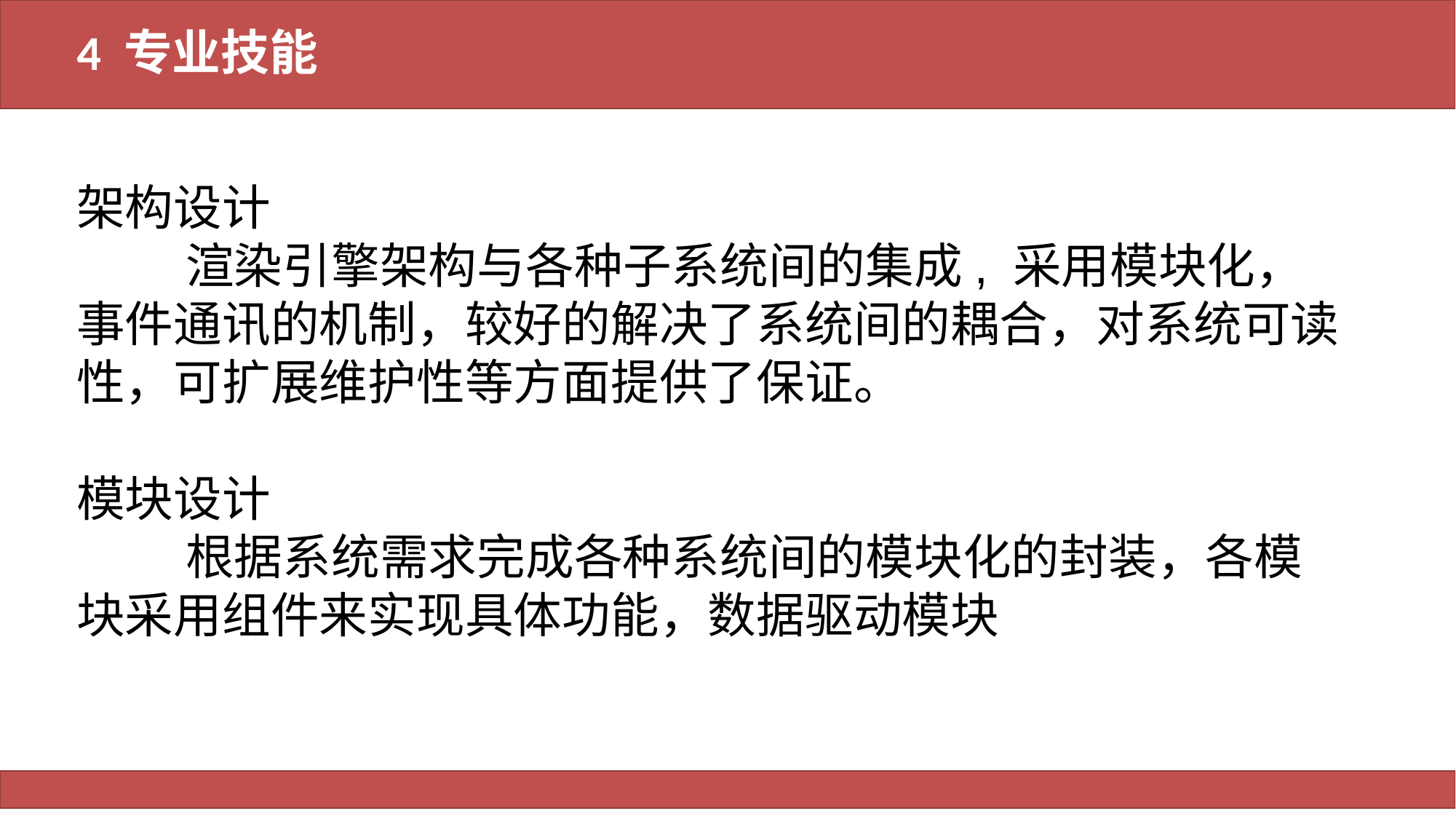

# 4 专业技能
架构设计
	渲染引擎架构与各种子系统间的集成, 采用模块化，事件通讯的机制，较好的解决了系统间的耦合，对系统可读性，可扩展维护性等方面提供了保证。

模块设计
	根据系统需求完成各种系统间的模块化的封装，各模块采用组件来实现具体功能，数据驱动模块